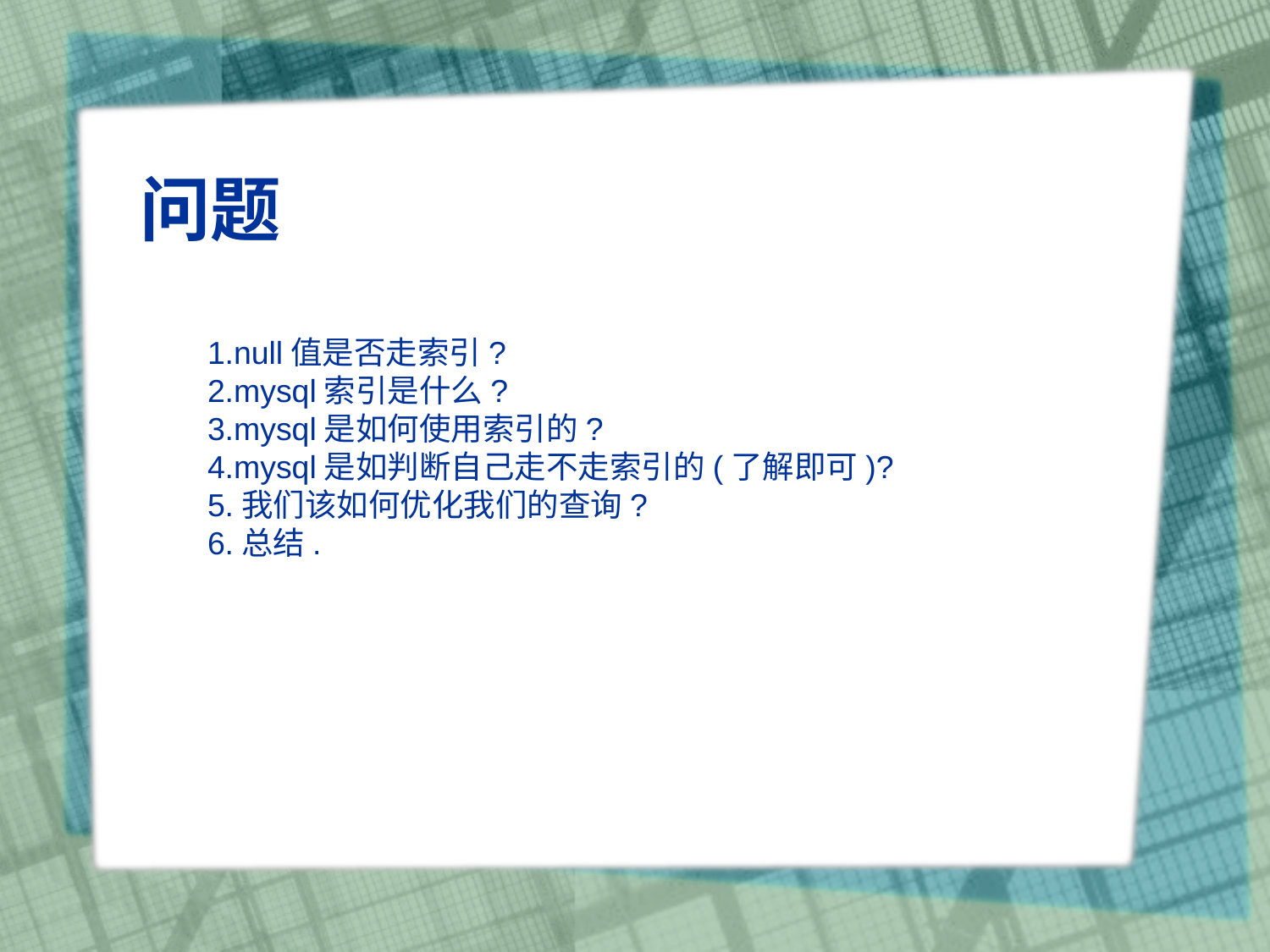

# 问题
1.null值是否走索引?
2.mysql索引是什么?
3.mysql是如何使用索引的?
4.mysql是如判断自己走不走索引的(了解即可)?
5.我们该如何优化我们的查询?
6.总结.